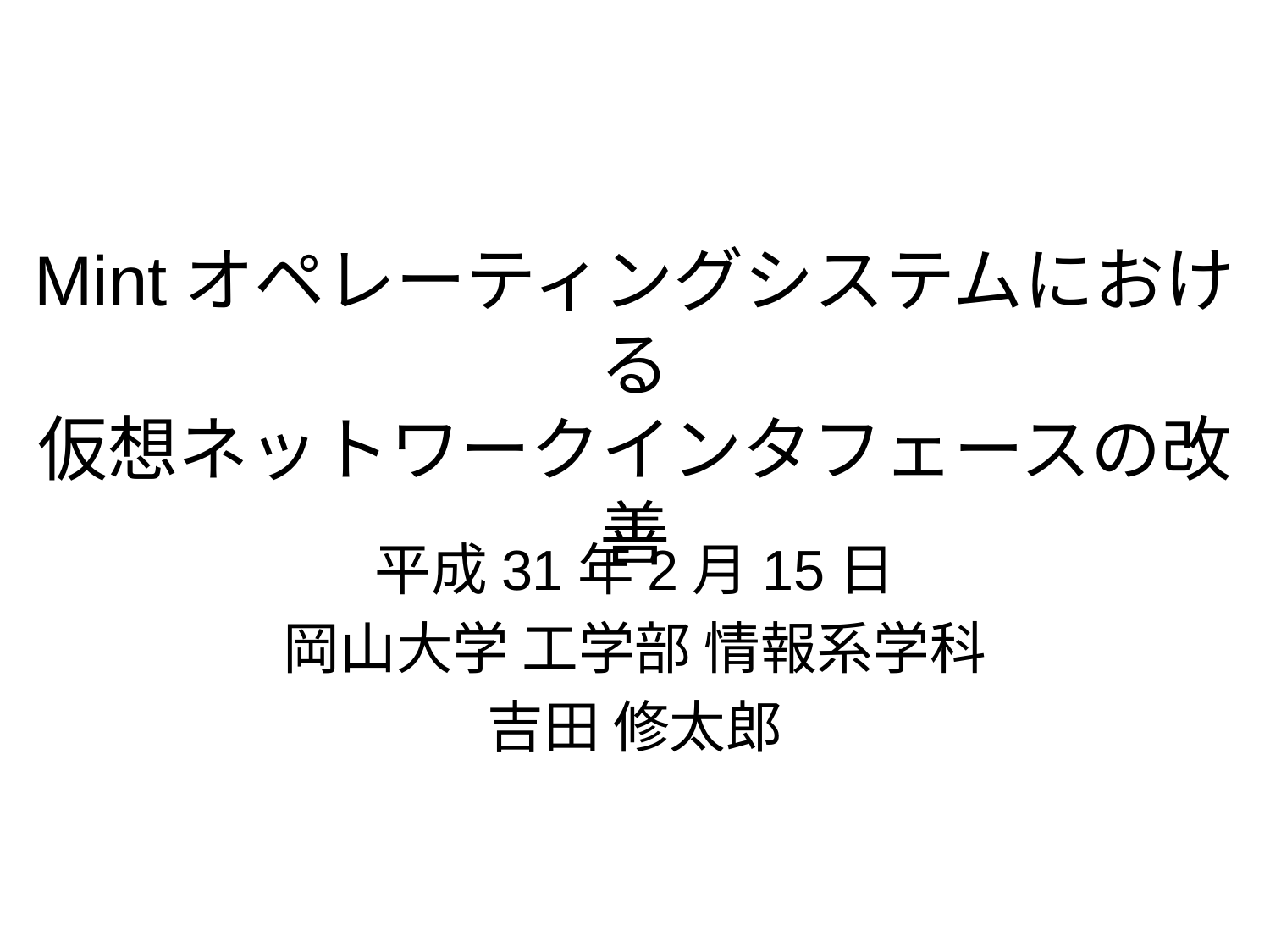

Mintオペレーティングシステムにおける
仮想ネットワークインタフェースの改善
平成31年2月15日
岡山大学 工学部 情報系学科
吉田 修太郎